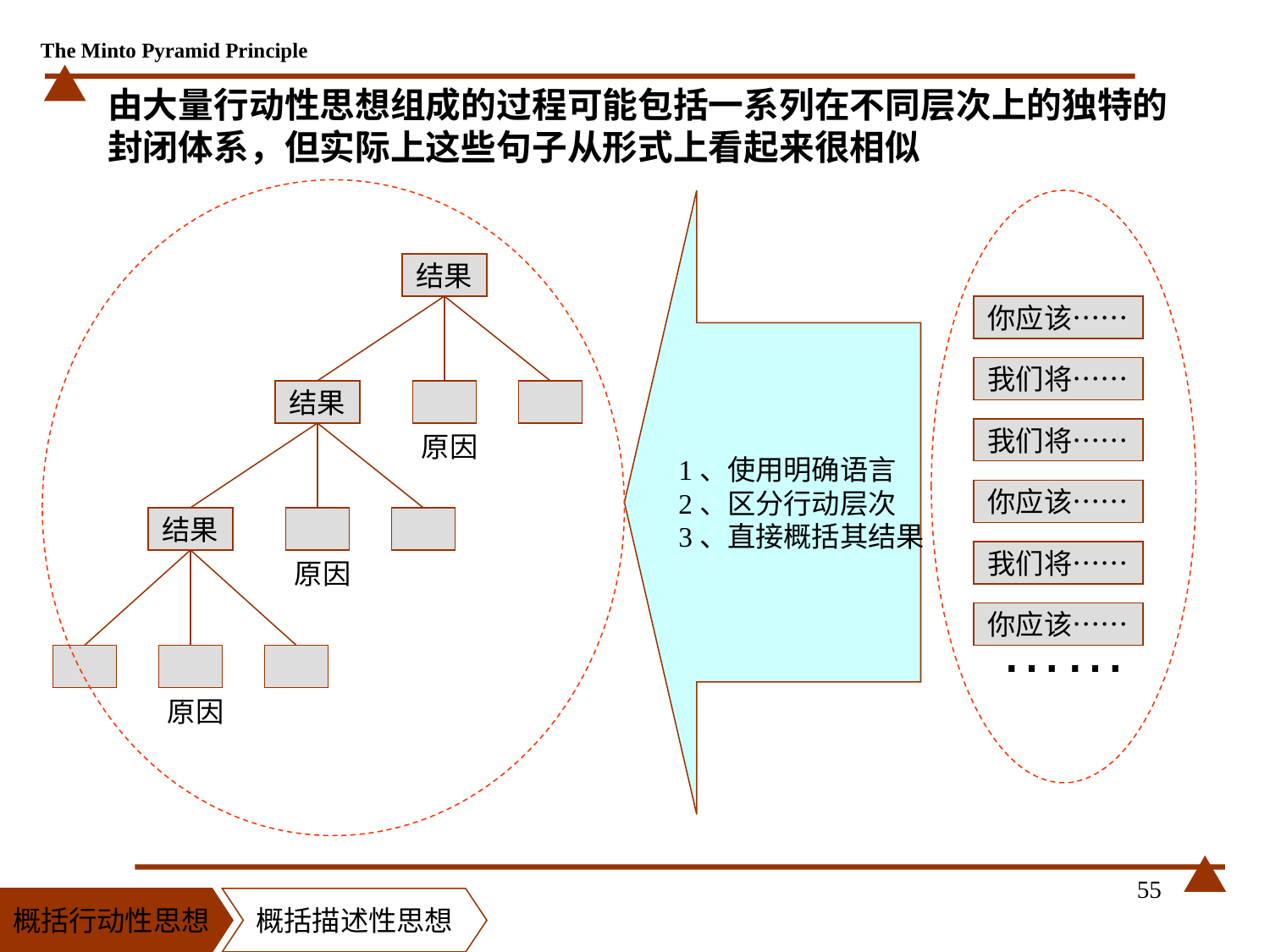

# 由大量行动性思想组成的过程可能包括一系列在不同层次上的独特的封闭体系，但实际上这些句子从形式上看起来很相似

结果
结果

原因
结果

原因

原因
1、使用明确语言
2、区分行动层次
3、直接概括其结果

你应该……
我们将……
我们将……
你应该……
我们将……
……
你应该……
55
概括行动性思想
概括描述性思想